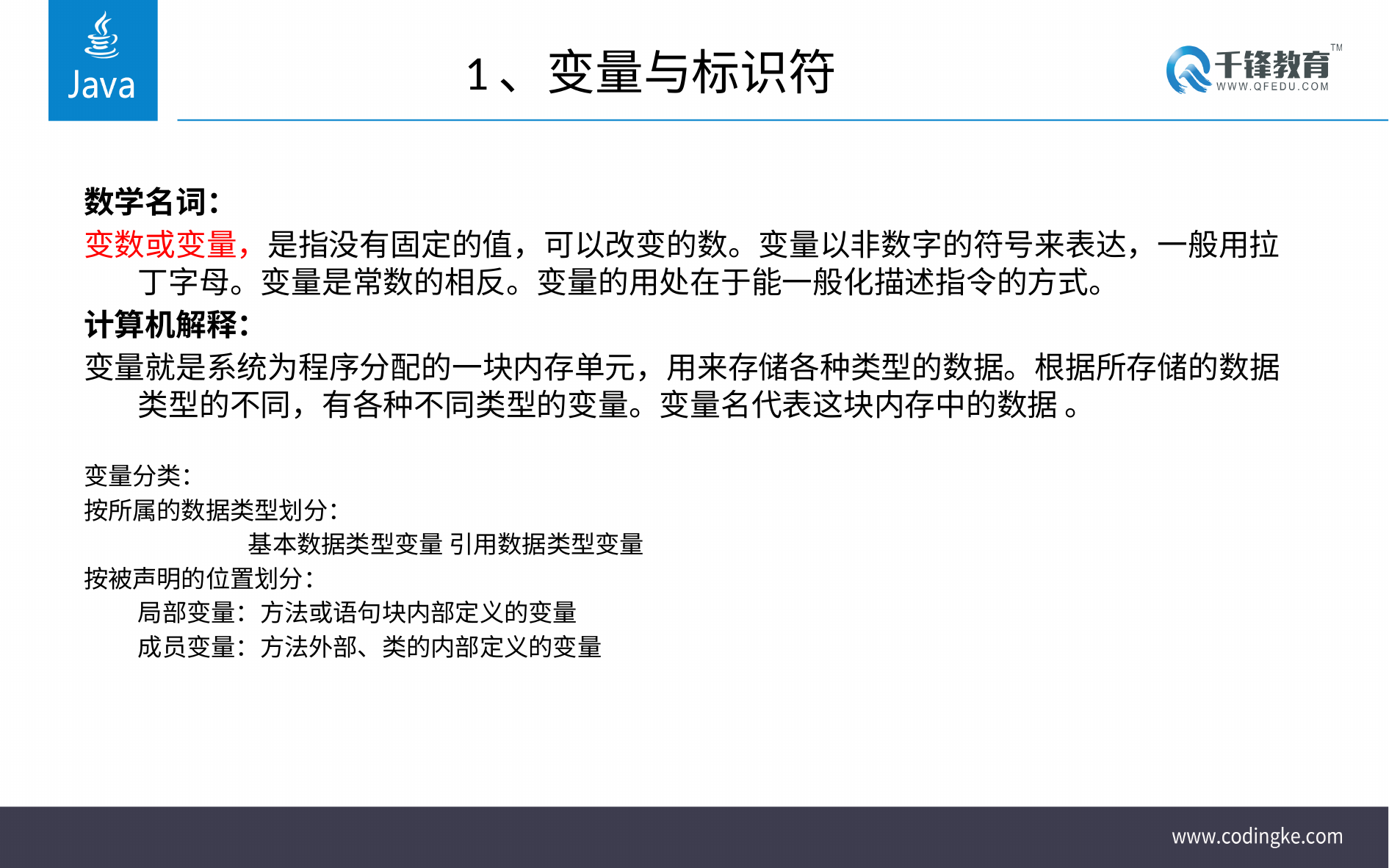

# 1、变量与标识符
数学名词：
变数或变量，是指没有固定的值，可以改变的数。变量以非数字的符号来表达，一般用拉丁字母。变量是常数的相反。变量的用处在于能一般化描述指令的方式。
计算机解释：
变量就是系统为程序分配的一块内存单元，用来存储各种类型的数据。根据所存储的数据类型的不同，有各种不同类型的变量。变量名代表这块内存中的数据 。

变量分类：
按所属的数据类型划分：
		基本数据类型变量 引用数据类型变量
按被声明的位置划分：
	局部变量：方法或语句块内部定义的变量
	成员变量：方法外部、类的内部定义的变量